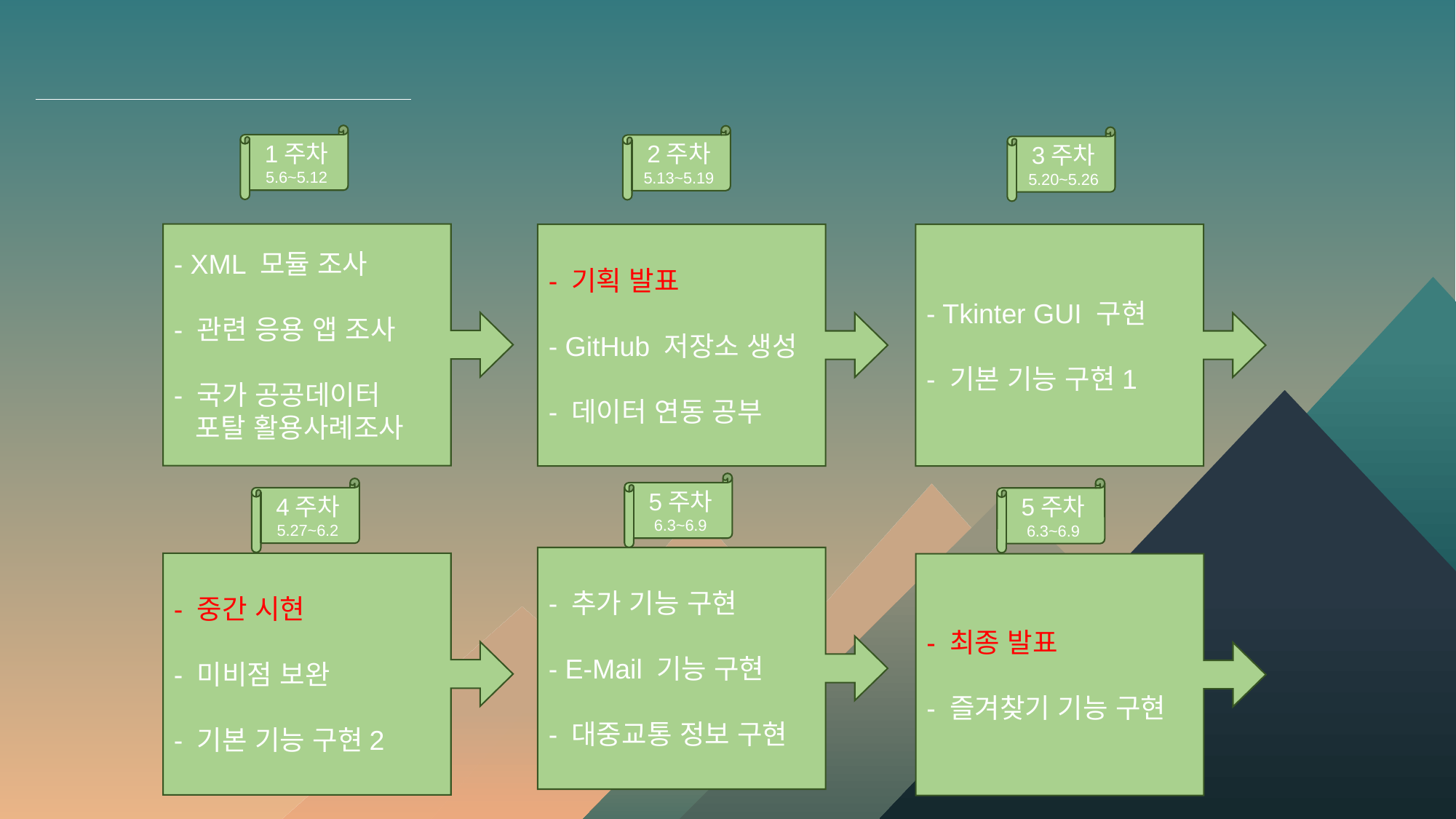

Development Schedule
1주차
5.6~5.12
2주차
5.13~5.19
3주차
5.20~5.26
- XML 모듈 조사

- 관련 응용 앱 조사

- 국가 공공데이터
  포탈 활용사례조사
- 기획 발표

- GitHub 저장소 생성

- 데이터 연동 공부
- Tkinter GUI 구현

- 기본 기능 구현1

5주차
6.3~6.9
4주차
5.27~6.2
5주차
6.3~6.9

- 추가 기능 구현

- E-Mail 기능 구현

- 대중교통 정보 구현
- 중간 시현

- 미비점 보완

- 기본 기능 구현2
- 최종 발표

- 즐겨찾기 기능 구현